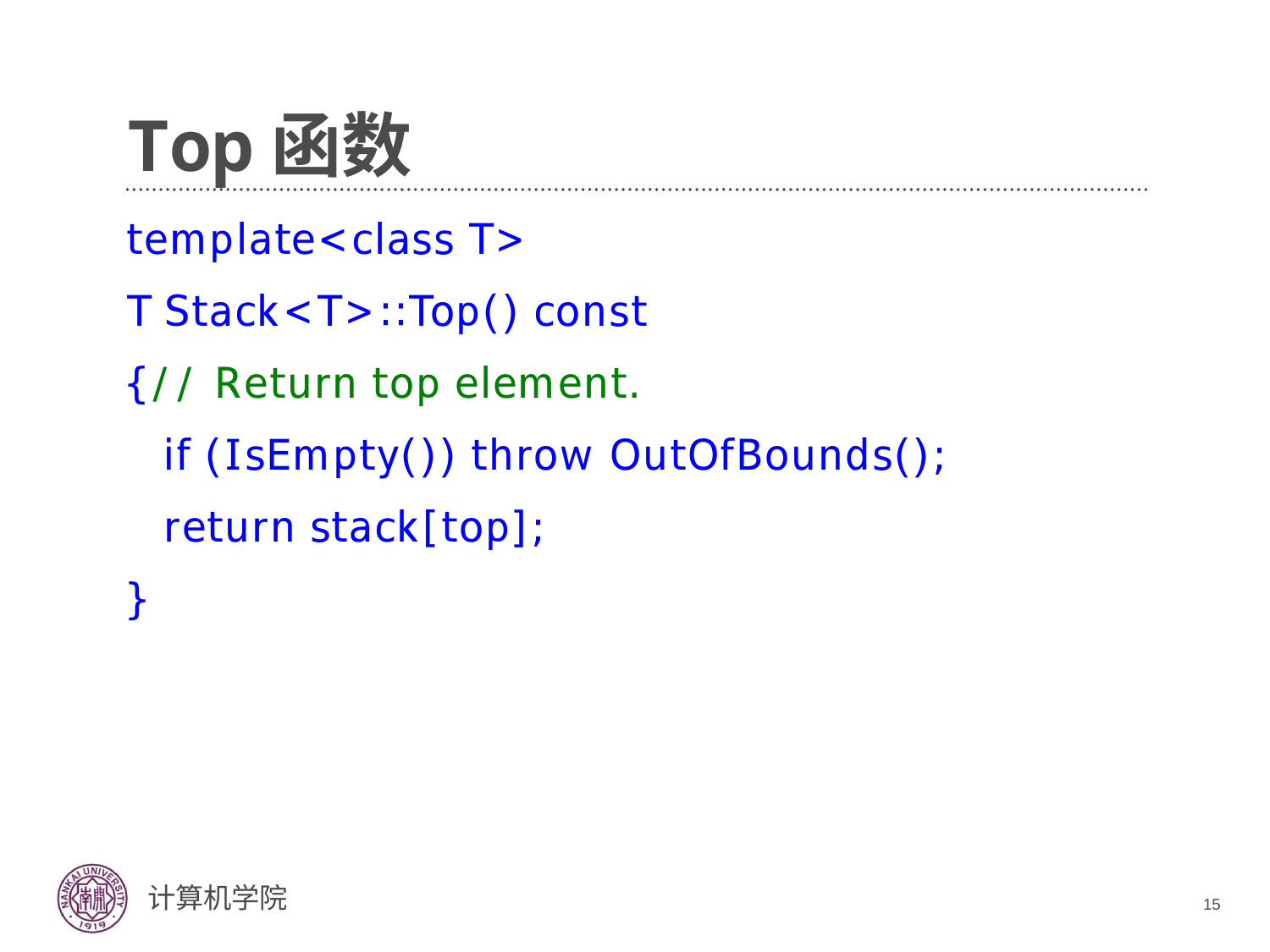

# Top函数
template<class T>
T Stack<T>::Top() const
{// Return top element.
   if (IsEmpty()) throw OutOfBounds();
   return stack[top];
}

15